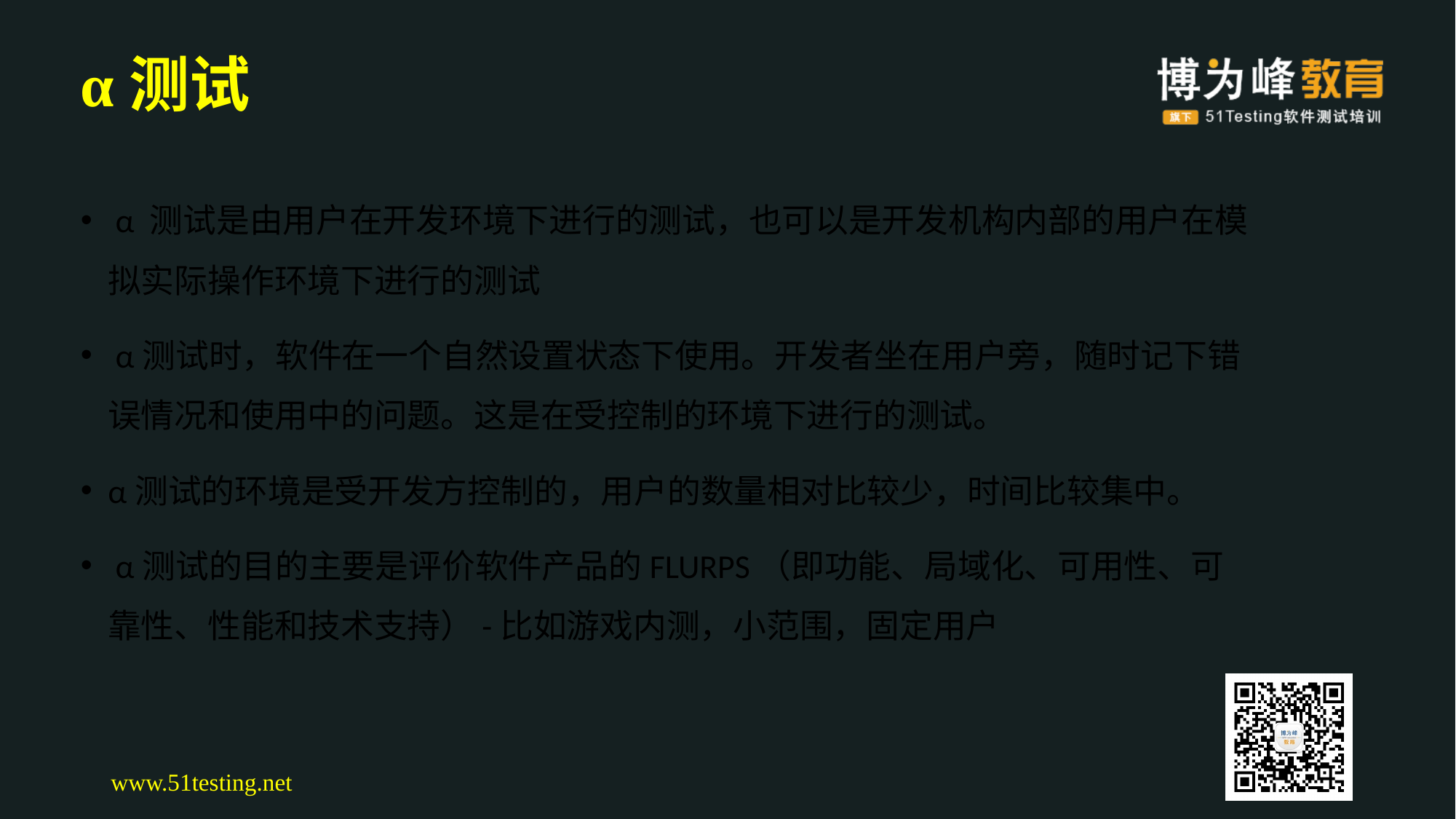

# α测试
 α 测试是由用户在开发环境下进行的测试，也可以是开发机构内部的用户在模拟实际操作环境下进行的测试
 α测试时，软件在一个自然设置状态下使用。开发者坐在用户旁，随时记下错误情况和使用中的问题。这是在受控制的环境下进行的测试。
α测试的环境是受开发方控制的，用户的数量相对比较少，时间比较集中。
 α测试的目的主要是评价软件产品的FLURPS（即功能、局域化、可用性、可靠性、性能和技术支持）-比如游戏内测，小范围，固定用户
www.51testing.net